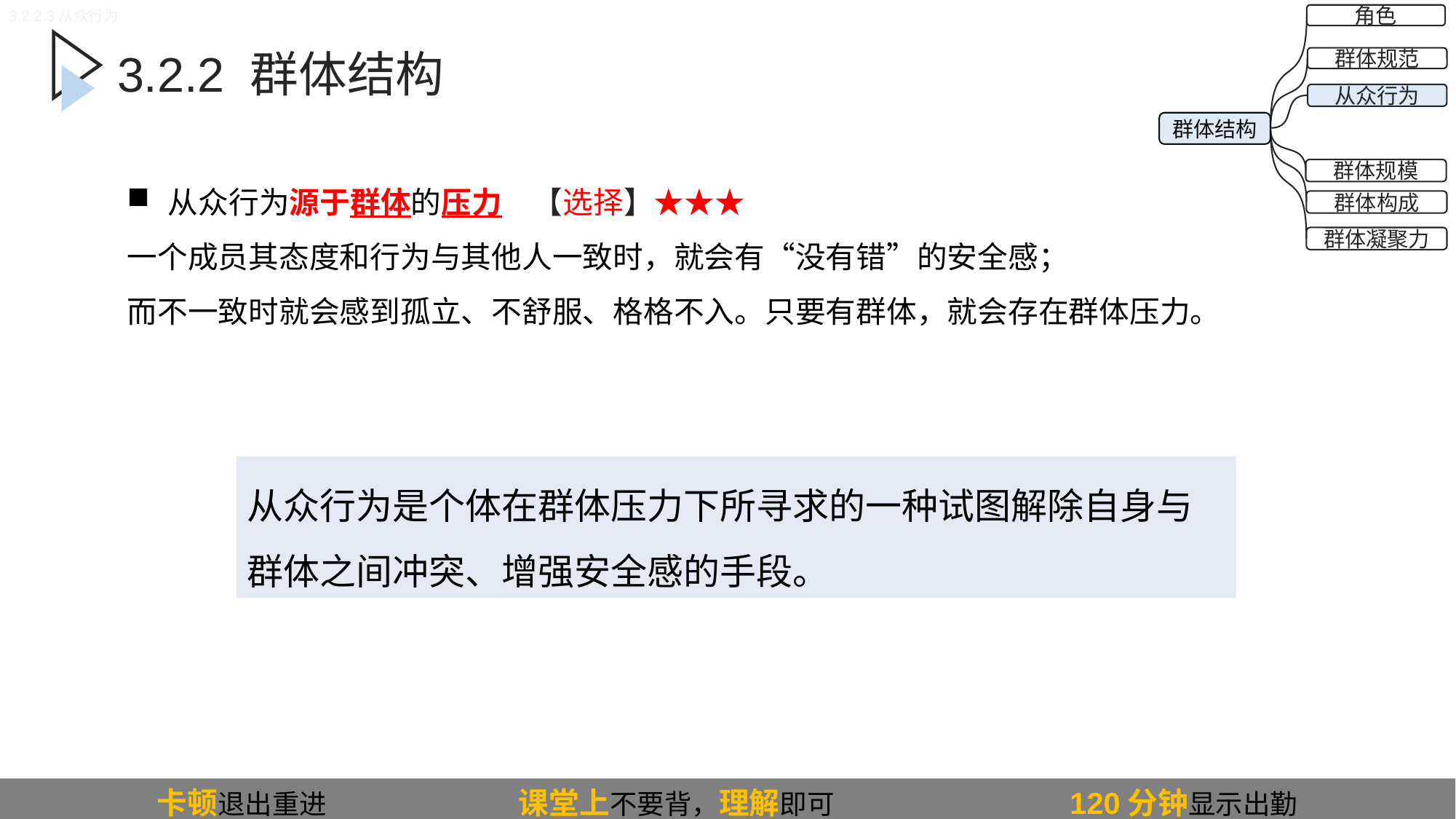

3.2.2.3从众行为
角色
群体规范
从众行为
群体规模
群体构成
群体凝聚力
群体结构
3.2.2 群体结构
从众行为源于群体的压力
一个成员其态度和行为与其他人一致时，就会有“没有错”的安全感；
而不一致时就会感到孤立、不舒服、格格不入。只要有群体，就会存在群体压力。
【选择】★★★
从众行为是个体在群体压力下所寻求的一种试图解除自身与群体之间冲突、增强安全感的手段。